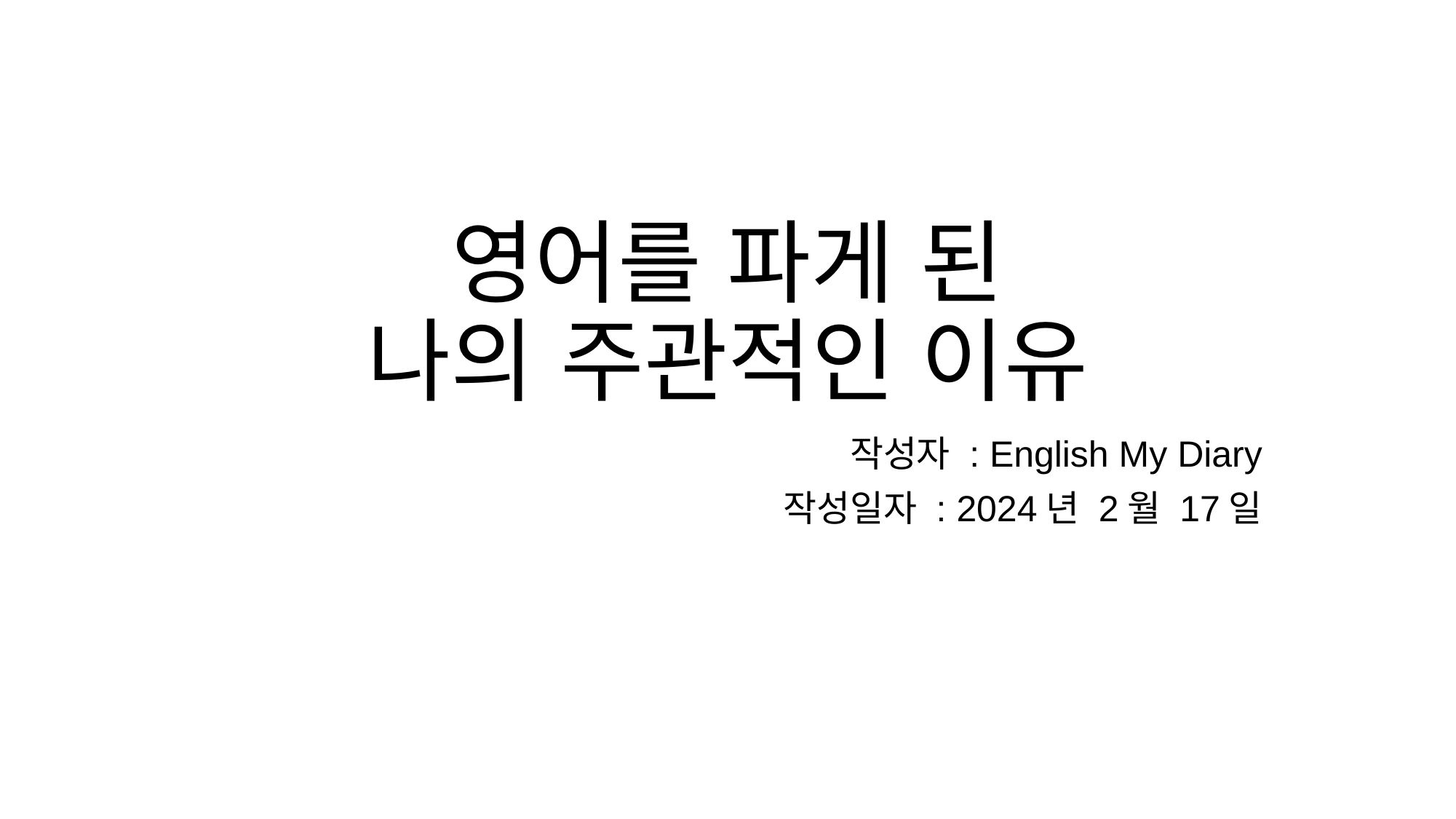

# 영어를 파게 된 나의 주관적인 이유
작성자 : English My Diary
작성일자 : 2024년 2월 17일